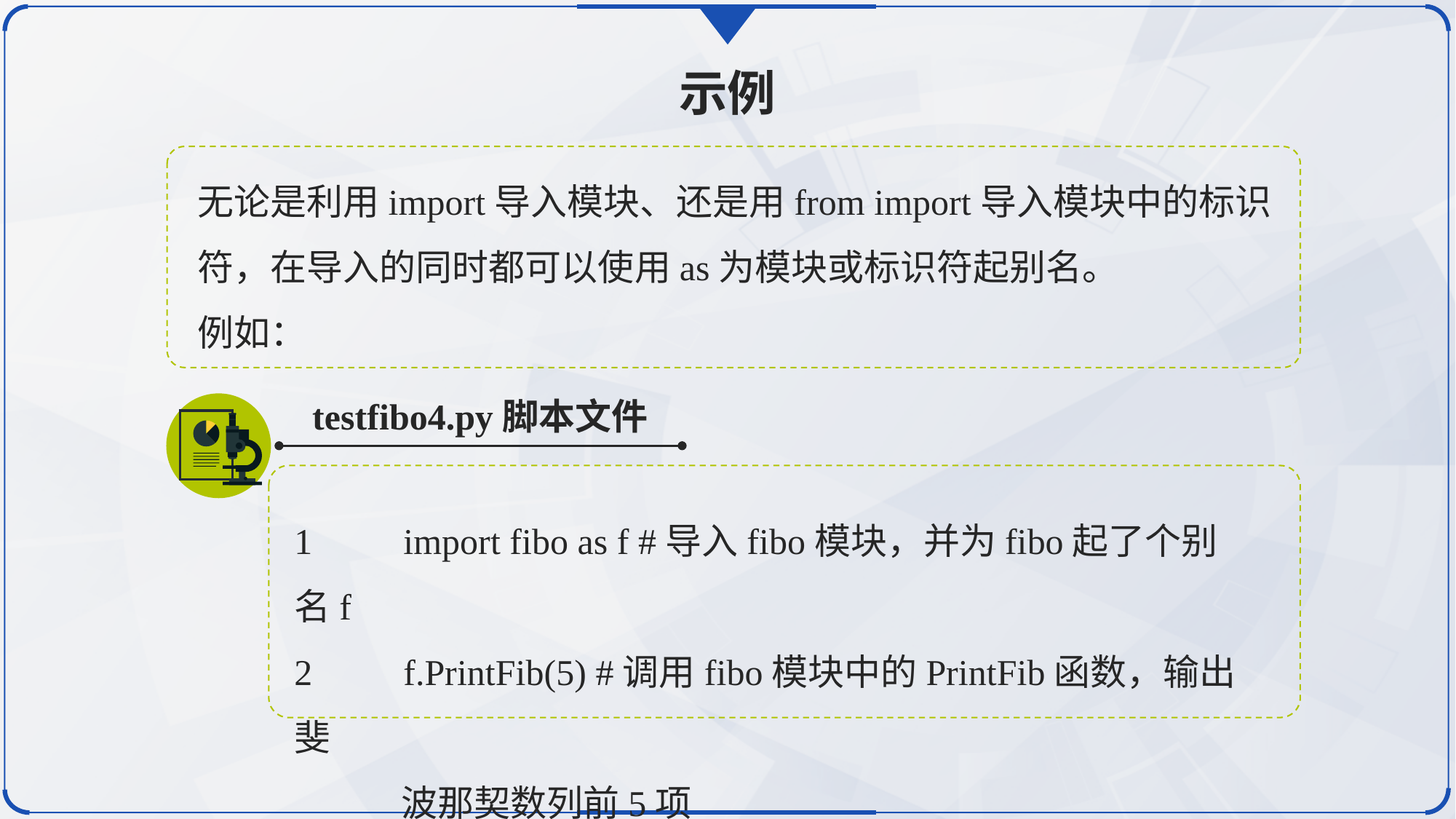

示例

无论是利用import导入模块、还是用from import导入模块中的标识符，在导入的同时都可以使用as为模块或标识符起别名。
例如：
testfibo4.py脚本文件

1	import fibo as f #导入fibo模块，并为fibo起了个别名f
2	f.PrintFib(5) #调用fibo模块中的PrintFib函数，输出斐
            波那契数列前5项